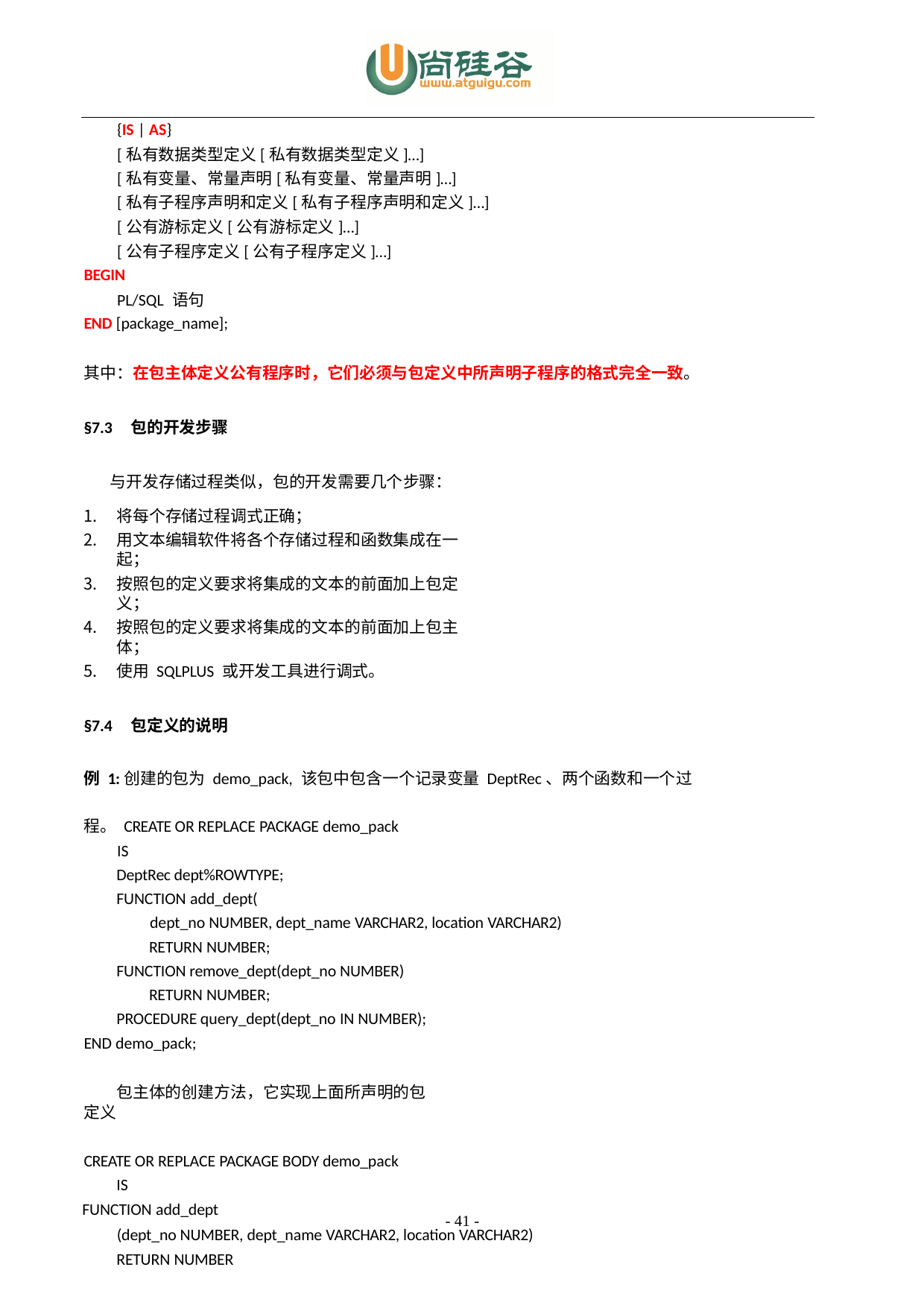

{IS | AS}
[私有数据类型定义[私有数据类型定义]…]
[私有变量、常量声明[私有变量、常量声明]…]
[私有子程序声明和定义[私有子程序声明和定义]…]
[公有游标定义[公有游标定义]…]
[公有子程序定义[公有子程序定义]…]
BEGIN
PL/SQL 语句
END [package_name];

其中：在包主体定义公有程序时，它们必须与包定义中所声明子程序的格式完全一致。

§7.3	包的开发步骤

与开发存储过程类似，包的开发需要几个步骤：

将每个存储过程调式正确；
用文本编辑软件将各个存储过程和函数集成在一起；
按照包的定义要求将集成的文本的前面加上包定义；
按照包的定义要求将集成的文本的前面加上包主体；
使用 SQLPLUS 或开发工具进行调式。

§7.4	包定义的说明
例 1:创建的包为 demo_pack, 该包中包含一个记录变量 DeptRec、两个函数和一个过程。 CREATE OR REPLACE PACKAGE demo_pack
IS
DeptRec dept%ROWTYPE;  FUNCTION add_dept(
dept_no NUMBER, dept_name VARCHAR2, location VARCHAR2)  RETURN NUMBER;
FUNCTION remove_dept(dept_no NUMBER)  RETURN NUMBER;
PROCEDURE query_dept(dept_no IN NUMBER);  END demo_pack;

包主体的创建方法，它实现上面所声明的包定义

CREATE OR REPLACE PACKAGE BODY demo_pack  IS
FUNCTION add_dept
(dept_no NUMBER, dept_name VARCHAR2, location VARCHAR2)  RETURN NUMBER
- 41 -